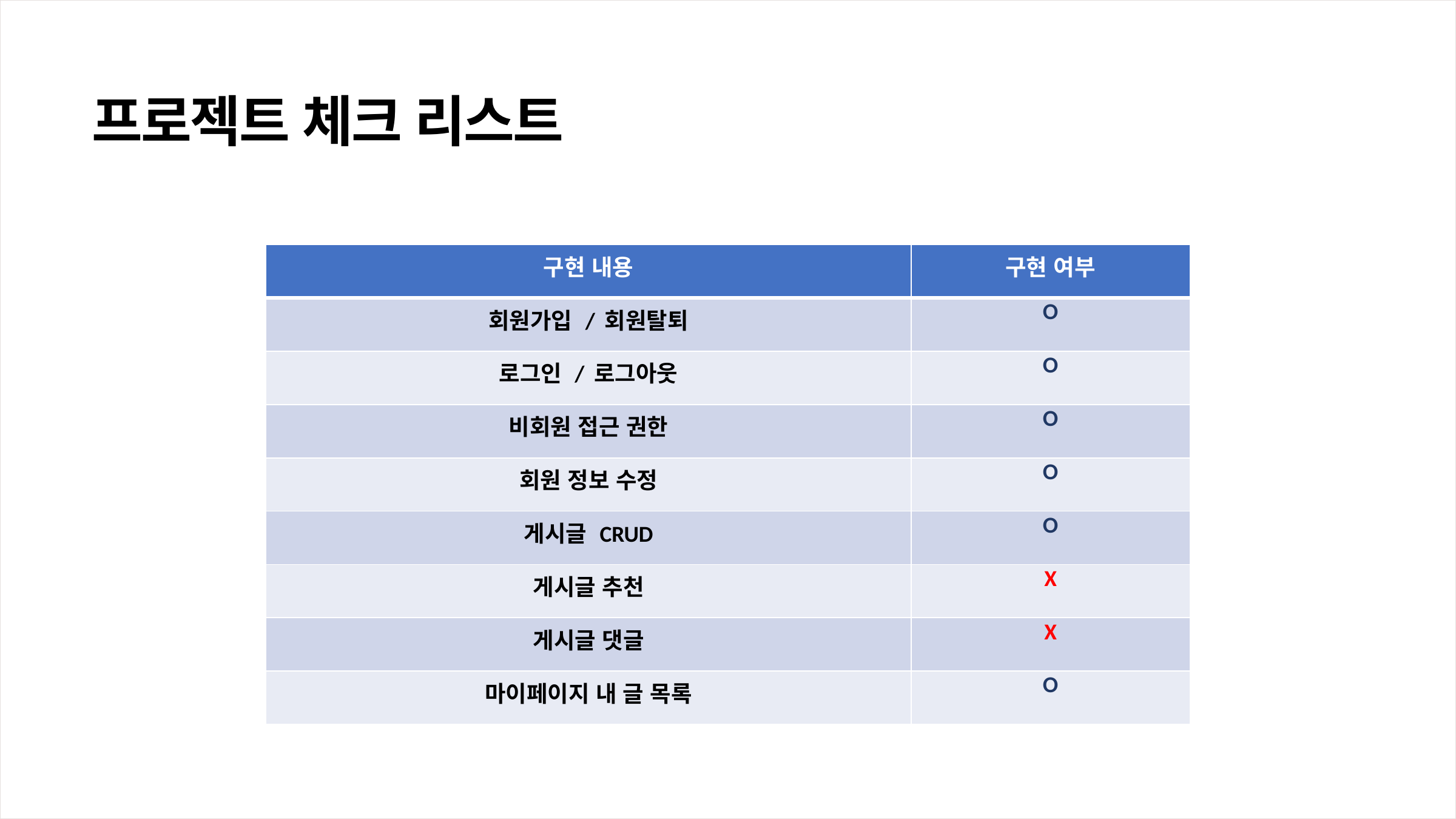

프로젝트 체크 리스트
| 구현 내용 | 구현 여부 |
| --- | --- |
| 회원가입 / 회원탈퇴 | O |
| 로그인 / 로그아웃 | O |
| 비회원 접근 권한 | O |
| 회원 정보 수정 | O |
| 게시글 CRUD | O |
| 게시글 추천 | X |
| 게시글 댓글 | X |
| 마이페이지 내 글 목록 | O |